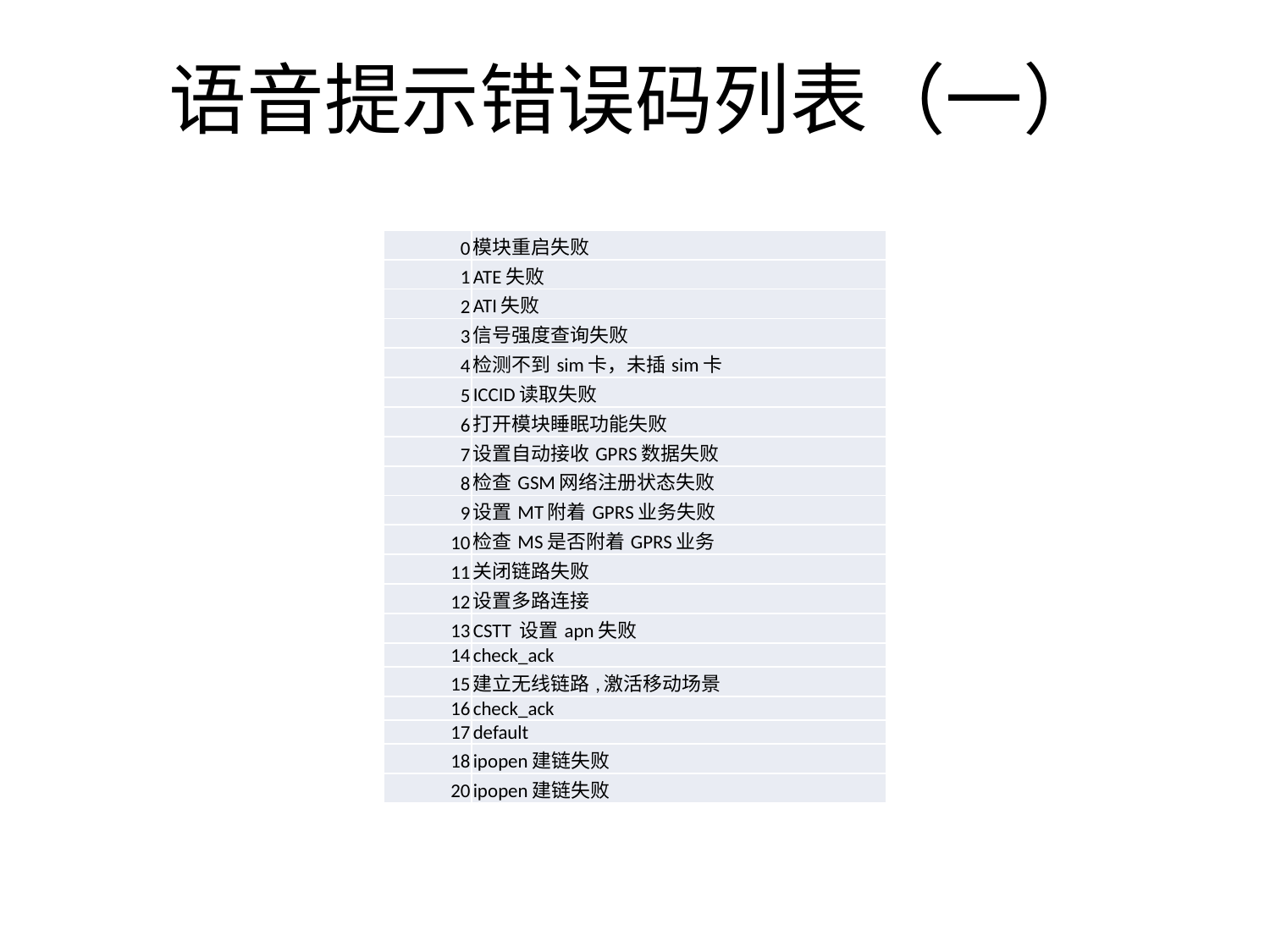

# 语音提示错误码列表（一）
| 0 | 模块重启失败 |
| --- | --- |
| 1 | ATE失败 |
| 2 | ATI失败 |
| 3 | 信号强度查询失败 |
| 4 | 检测不到sim卡，未插sim卡 |
| 5 | ICCID读取失败 |
| 6 | 打开模块睡眠功能失败 |
| 7 | 设置自动接收GPRS数据失败 |
| 8 | 检查GSM网络注册状态失败 |
| 9 | 设置MT附着GPRS业务失败 |
| 10 | 检查MS是否附着GPRS业务 |
| 11 | 关闭链路失败 |
| 12 | 设置多路连接 |
| 13 | CSTT 设置apn失败 |
| 14 | check\_ack |
| 15 | 建立无线链路,激活移动场景 |
| 16 | check\_ack |
| 17 | default |
| 18 | ipopen建链失败 |
| 20 | ipopen建链失败 |